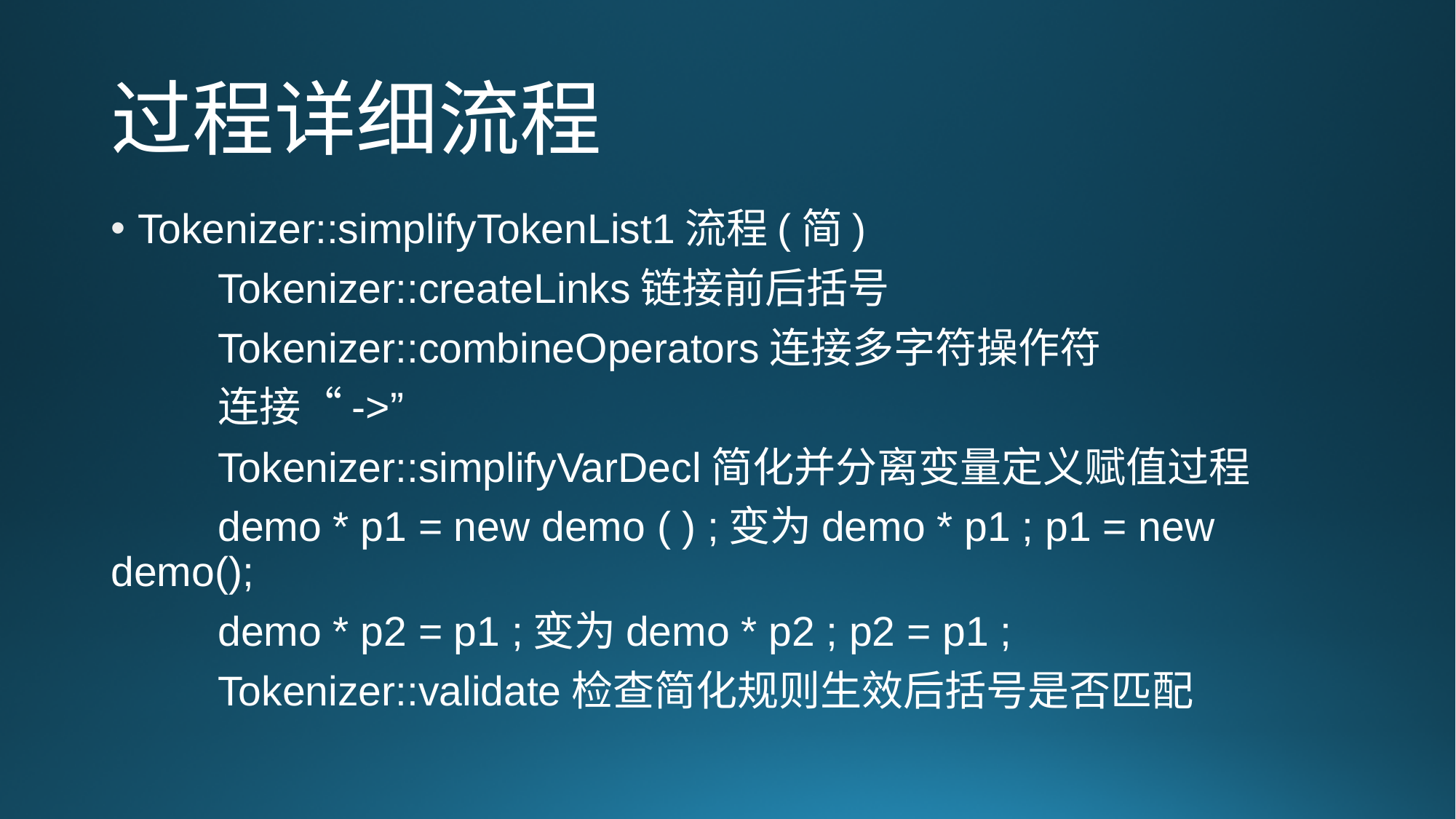

# 过程详细流程
Tokenizer::simplifyTokenList1流程(简)
	Tokenizer::createLinks链接前后括号
	Tokenizer::combineOperators连接多字符操作符
		连接“->”
	Tokenizer::simplifyVarDecl简化并分离变量定义赋值过程
	demo * p1 = new demo ( ) ;变为demo * p1 ; p1 = new demo();
	demo * p2 = p1 ;变为demo * p2 ; p2 = p1 ;
	Tokenizer::validate检查简化规则生效后括号是否匹配